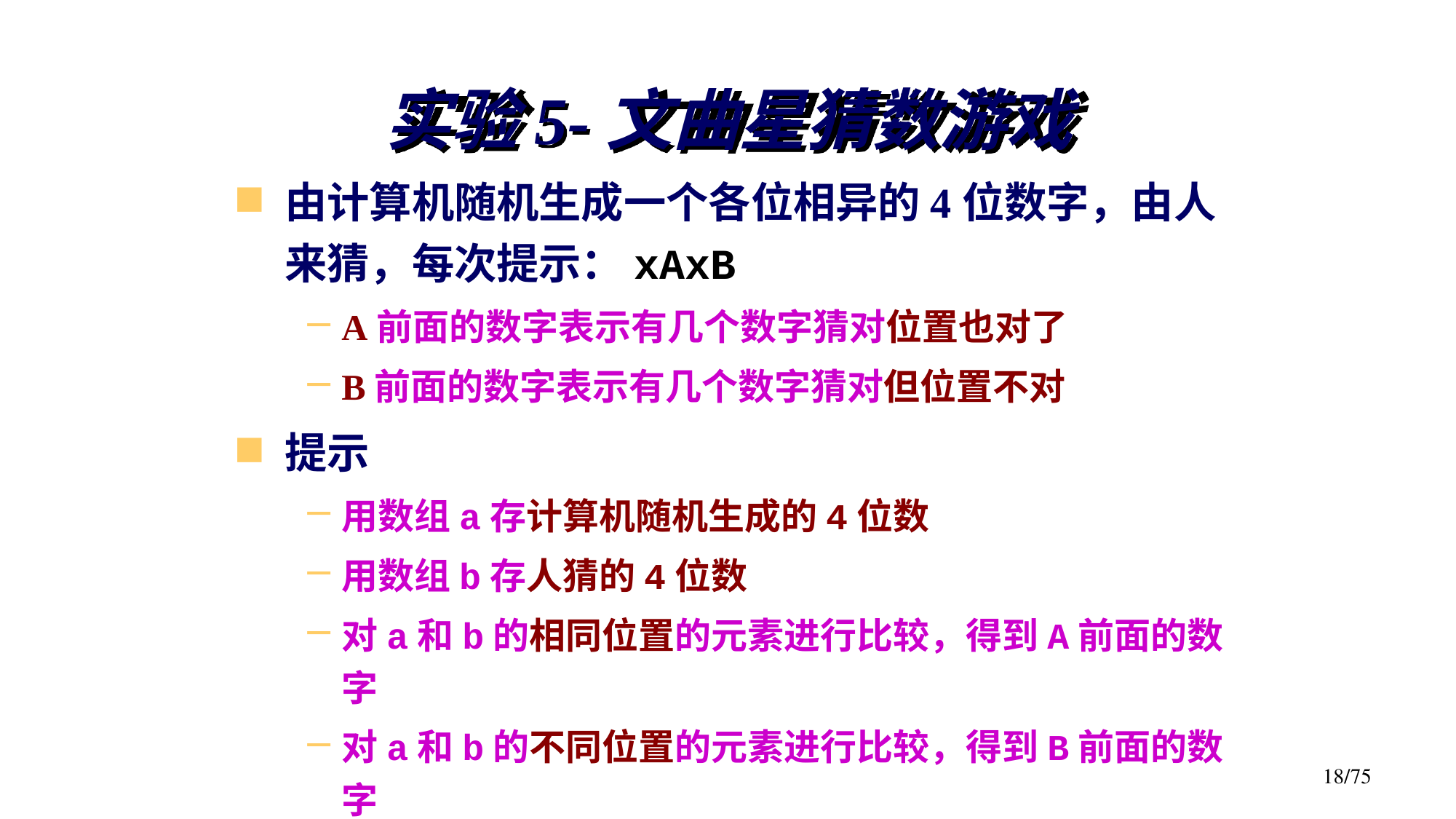

# 实验5-文曲星猜数游戏
由计算机随机生成一个各位相异的4位数字，由人来猜，每次提示：xAxB
A前面的数字表示有几个数字猜对位置也对了
B前面的数字表示有几个数字猜对但位置不对
提示
用数组a存计算机随机生成的4位数
用数组b存人猜的4位数
对a和b的相同位置的元素进行比较，得到A前面的数字
对a和b的不同位置的元素进行比较，得到B前面的数字